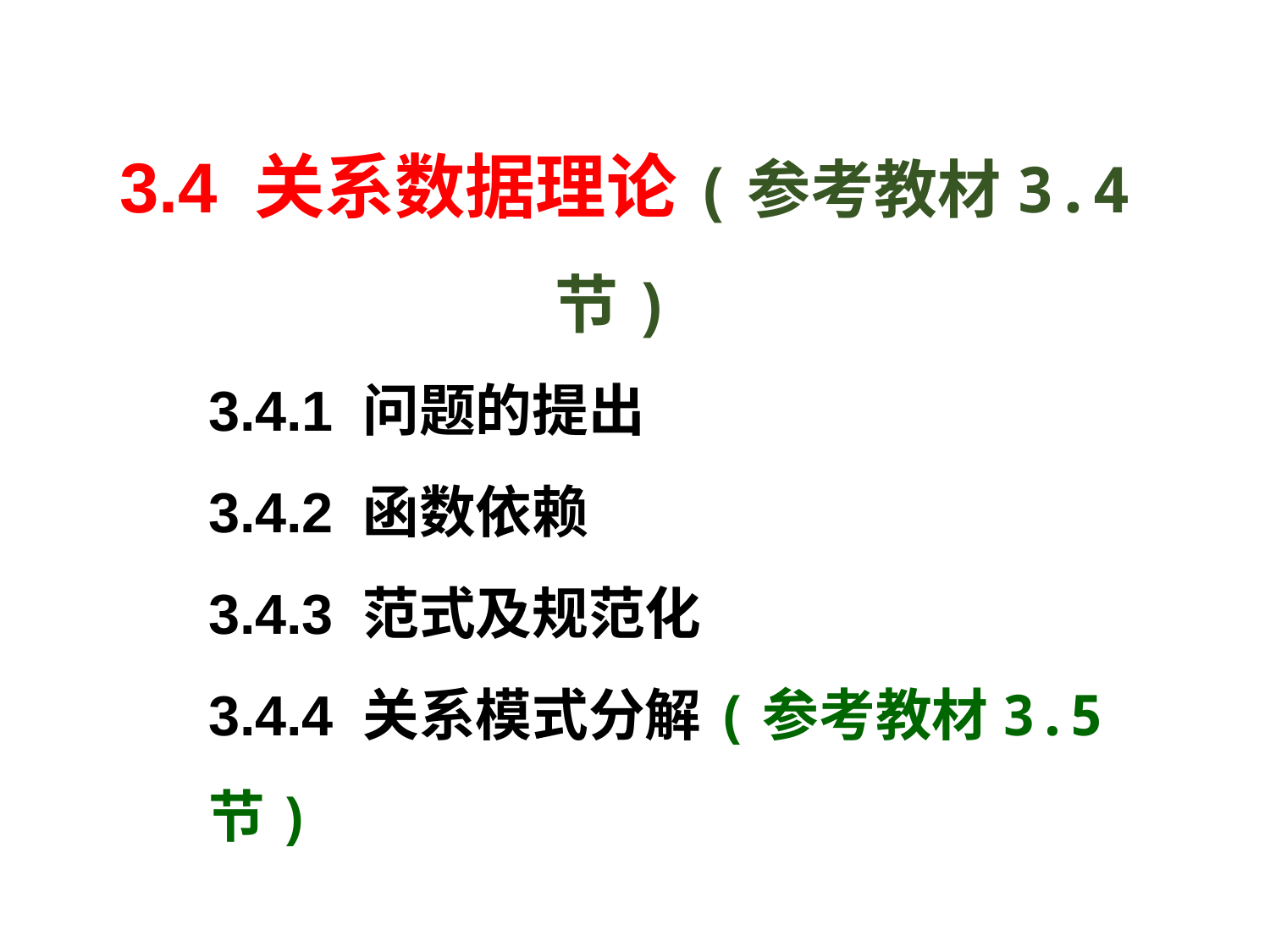

3.4 关系数据理论(参考教材3.4节)
3.4.1 问题的提出
3.4.2 函数依赖
3.4.3 范式及规范化
3.4.4 关系模式分解(参考教材3.5节)